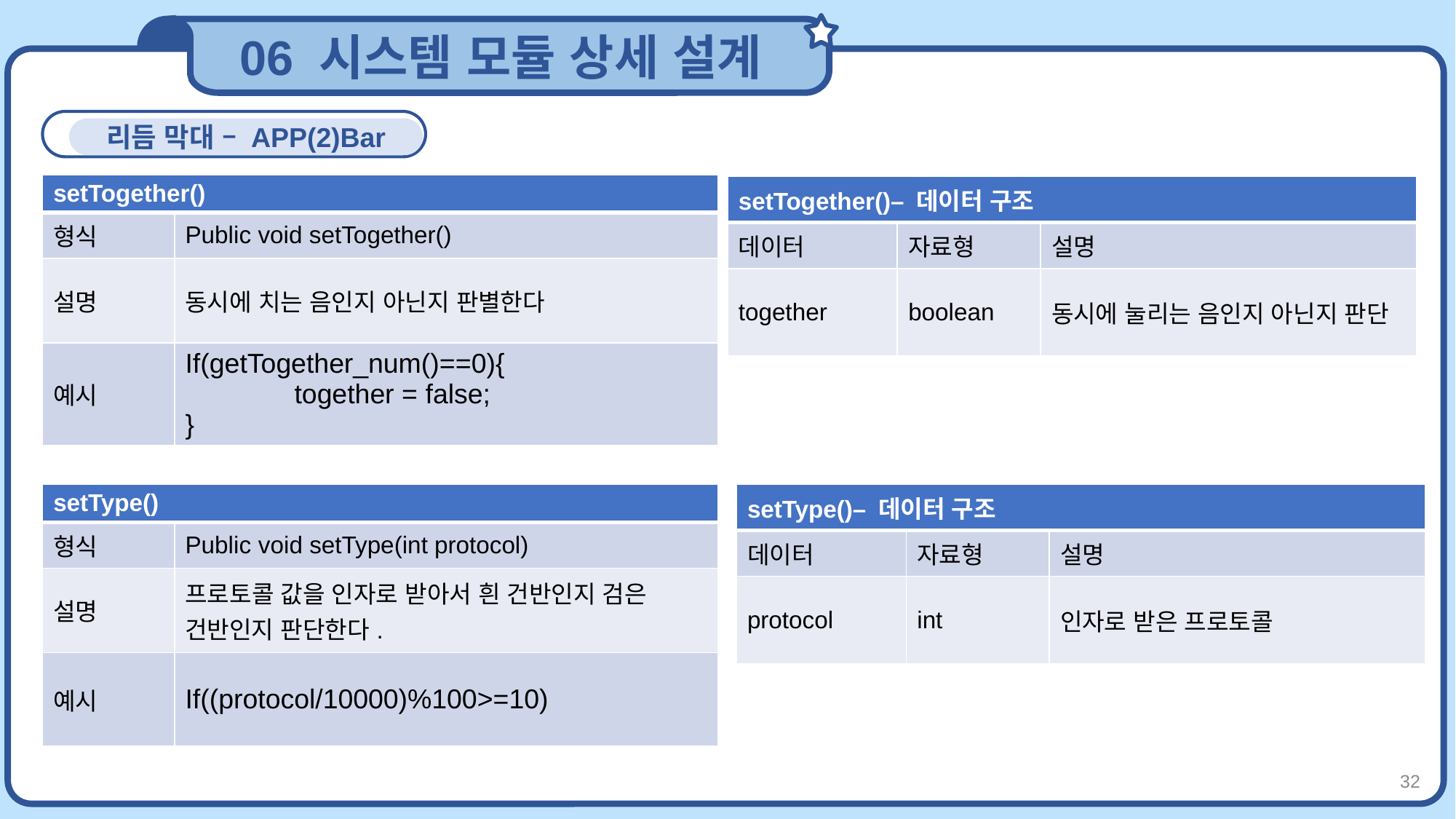

06 시스템 모듈 상세 설계

CONTENTS
리듬 막대 – APP(2)Bar
| setTogether() |  |
| --- | --- |
| 형식 | Public void setTogether() |
| 설명 | 동시에 치는 음인지 아닌지 판별한다 |
| 예시 | If(getTogether\_num()==0){ together = false; } |
| setTogether()– 데이터 구조 |  |  |
| --- | --- | --- |
| 데이터 | 자료형 | 설명 |
| together | boolean | 동시에 눌리는 음인지 아닌지 판단 |
| setType() |  |
| --- | --- |
| 형식 | Public void setType(int protocol) |
| 설명 | 프로토콜 값을 인자로 받아서 흰 건반인지 검은 건반인지 판단한다. |
| 예시 | If((protocol/10000)%100>=10) |
| setType()– 데이터 구조 |  |  |
| --- | --- | --- |
| 데이터 | 자료형 | 설명 |
| protocol | int | 인자로 받은 프로토콜 |
32